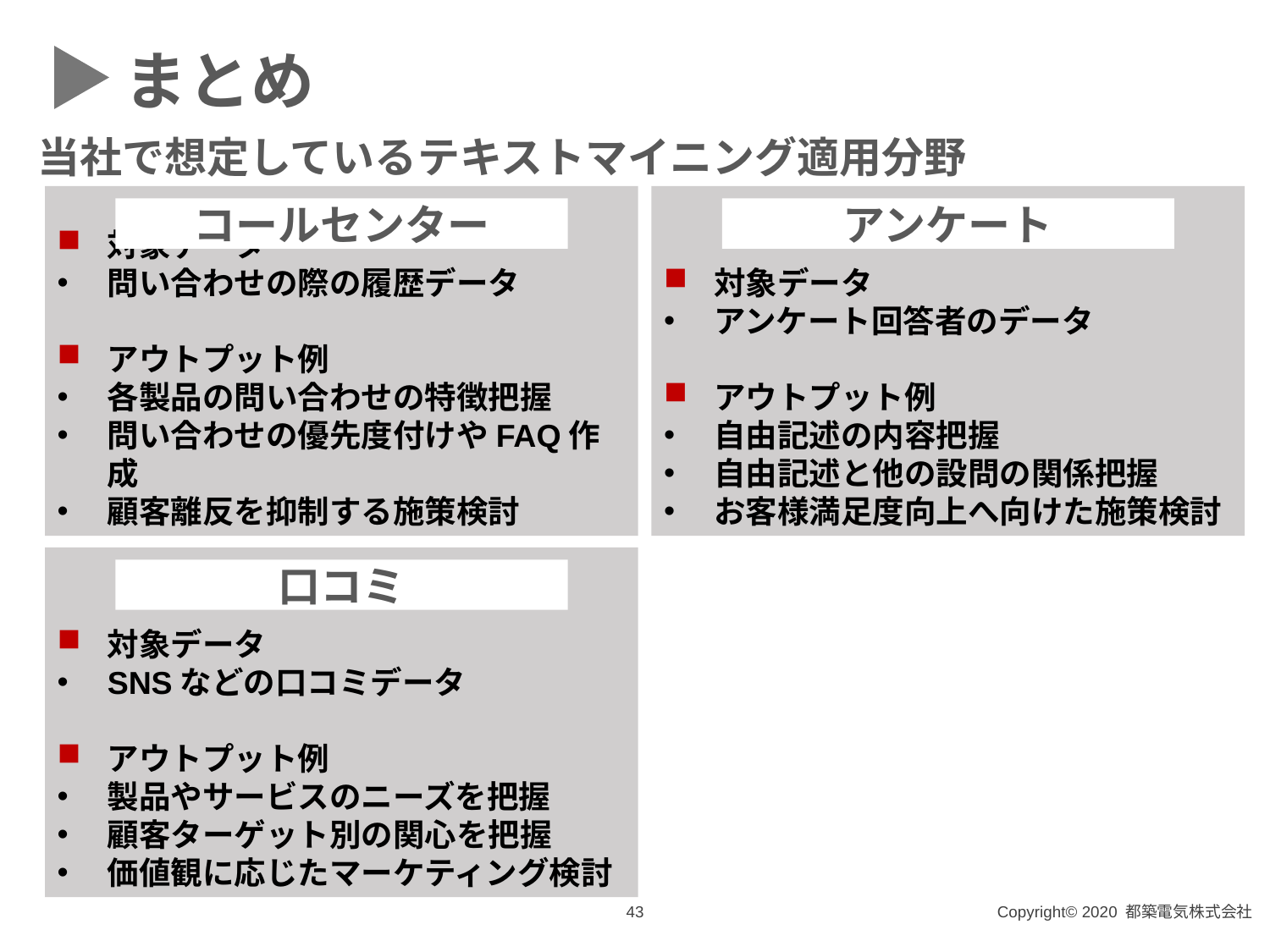

まとめ

当社で想定しているテキストマイニング適用分野
対象データ
問い合わせの際の履歴データ

アウトプット例
各製品の問い合わせの特徴把握
問い合わせの優先度付けやFAQ作成
顧客離反を抑制する施策検討
対象データ
アンケート回答者のデータ

アウトプット例
自由記述の内容把握
自由記述と他の設問の関係把握
お客様満足度向上へ向けた施策検討
コールセンター
アンケート
対象データ
SNSなどの口コミデータ

アウトプット例
製品やサービスのニーズを把握
顧客ターゲット別の関心を把握
価値観に応じたマーケティング検討
口コミ
43
Copyright© 2020 都築電気株式会社